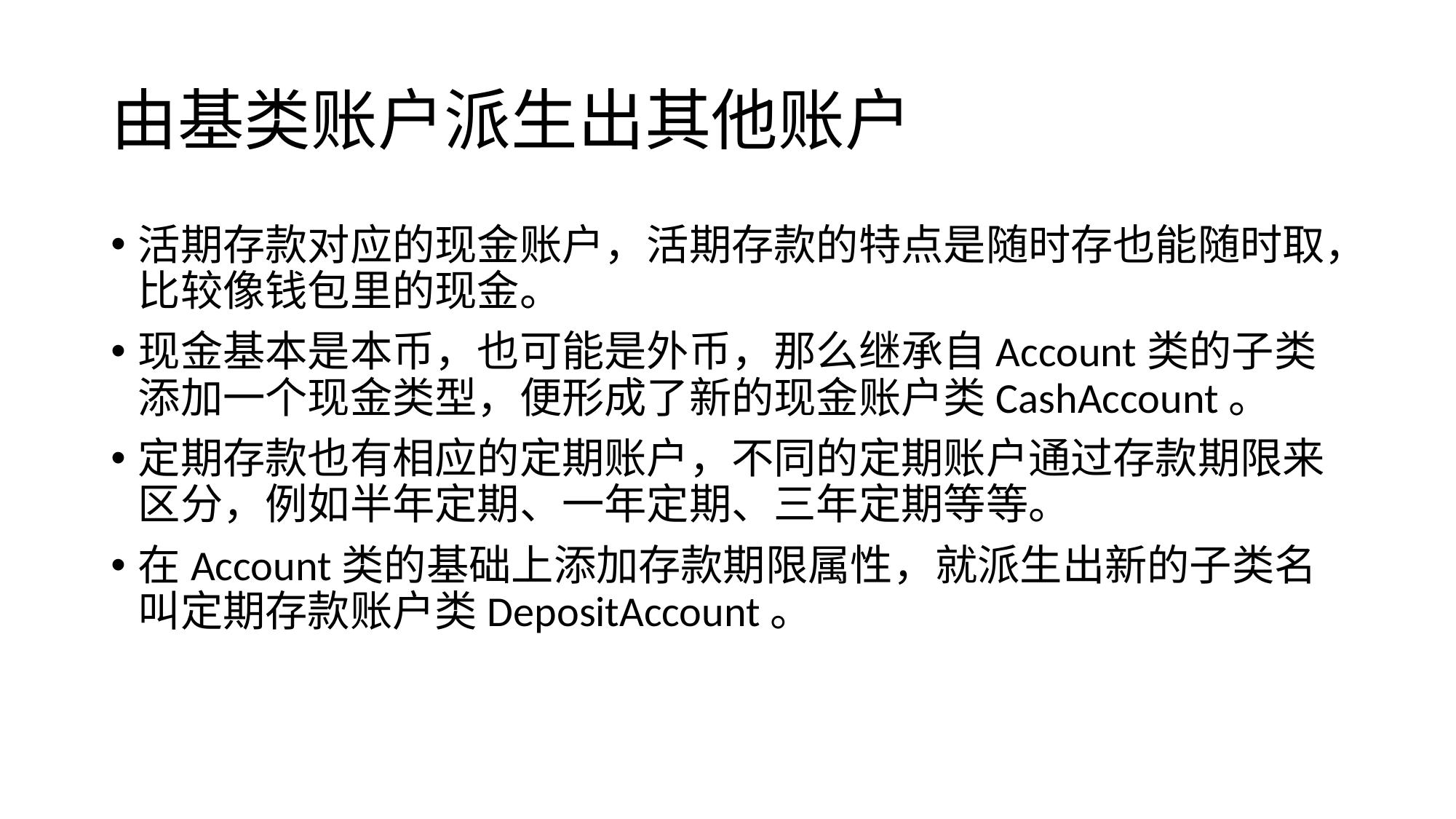

# 由基类账户派生出其他账户
活期存款对应的现金账户，活期存款的特点是随时存也能随时取，比较像钱包里的现金。
现金基本是本币，也可能是外币，那么继承自Account类的子类添加一个现金类型，便形成了新的现金账户类CashAccount。
定期存款也有相应的定期账户，不同的定期账户通过存款期限来区分，例如半年定期、一年定期、三年定期等等。
在Account类的基础上添加存款期限属性，就派生出新的子类名叫定期存款账户类DepositAccount。